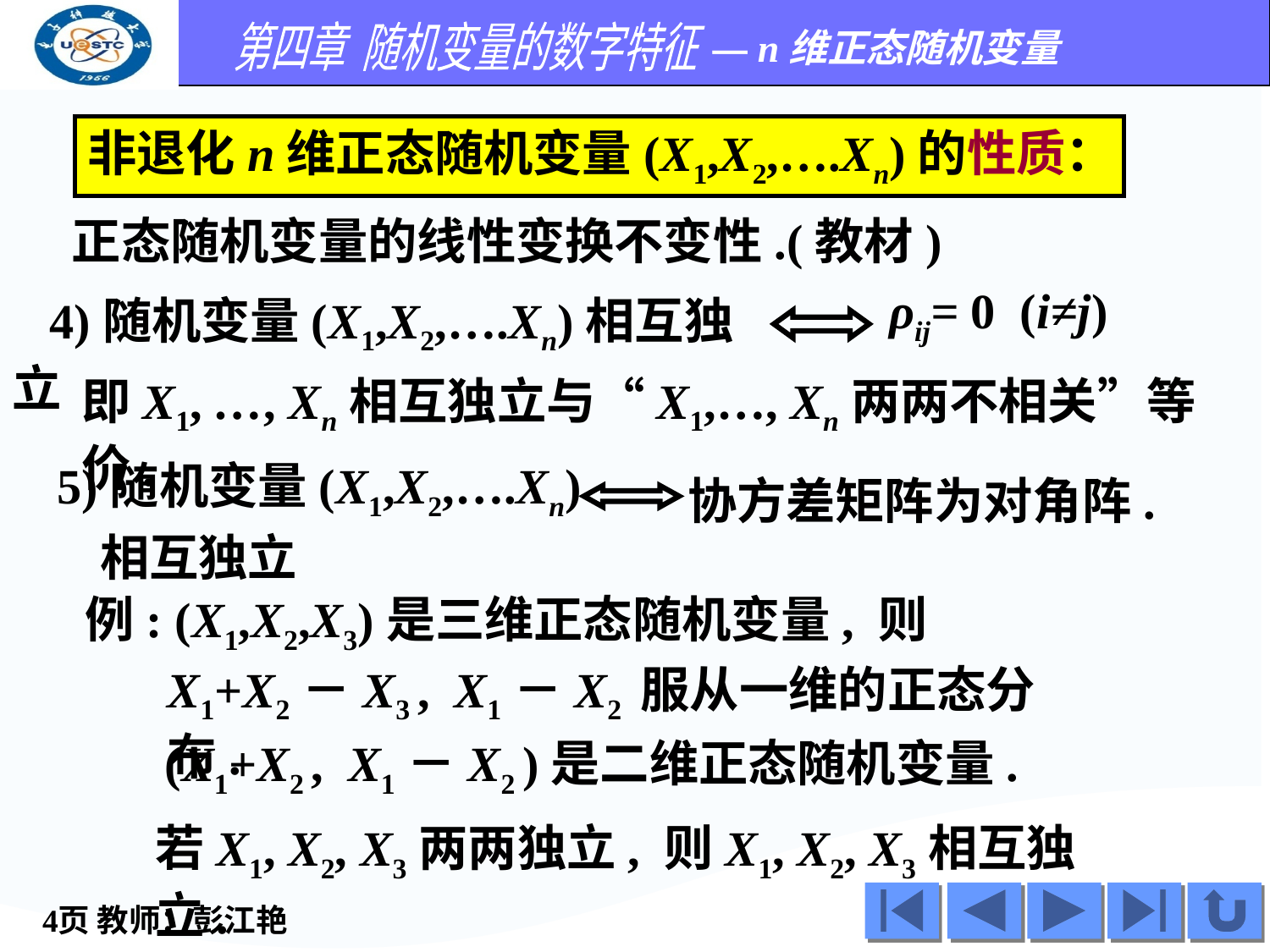

非退化n维正态随机变量(X1,X2,….Xn)的性质：
正态随机变量的线性变换不变性.(教材)
ρij= 0  (i≠j)
   4)随机变量(X1,X2,….Xn)相互独立

即X1, …, Xn相互独立与“X1,…, Xn两两不相关”等价.
  5)随机变量(X1,X2,….Xn)
     相互独立
协方差矩阵为对角阵.

例: (X1,X2,X3)是三维正态随机变量, 则
X1+X2－X3 ,  X1－X2 服从一维的正态分布.
(X1+X2 ,  X1－X2 )是二维正态随机变量.
若X1, X2, X3两两独立, 则X1, X2, X3相互独立.